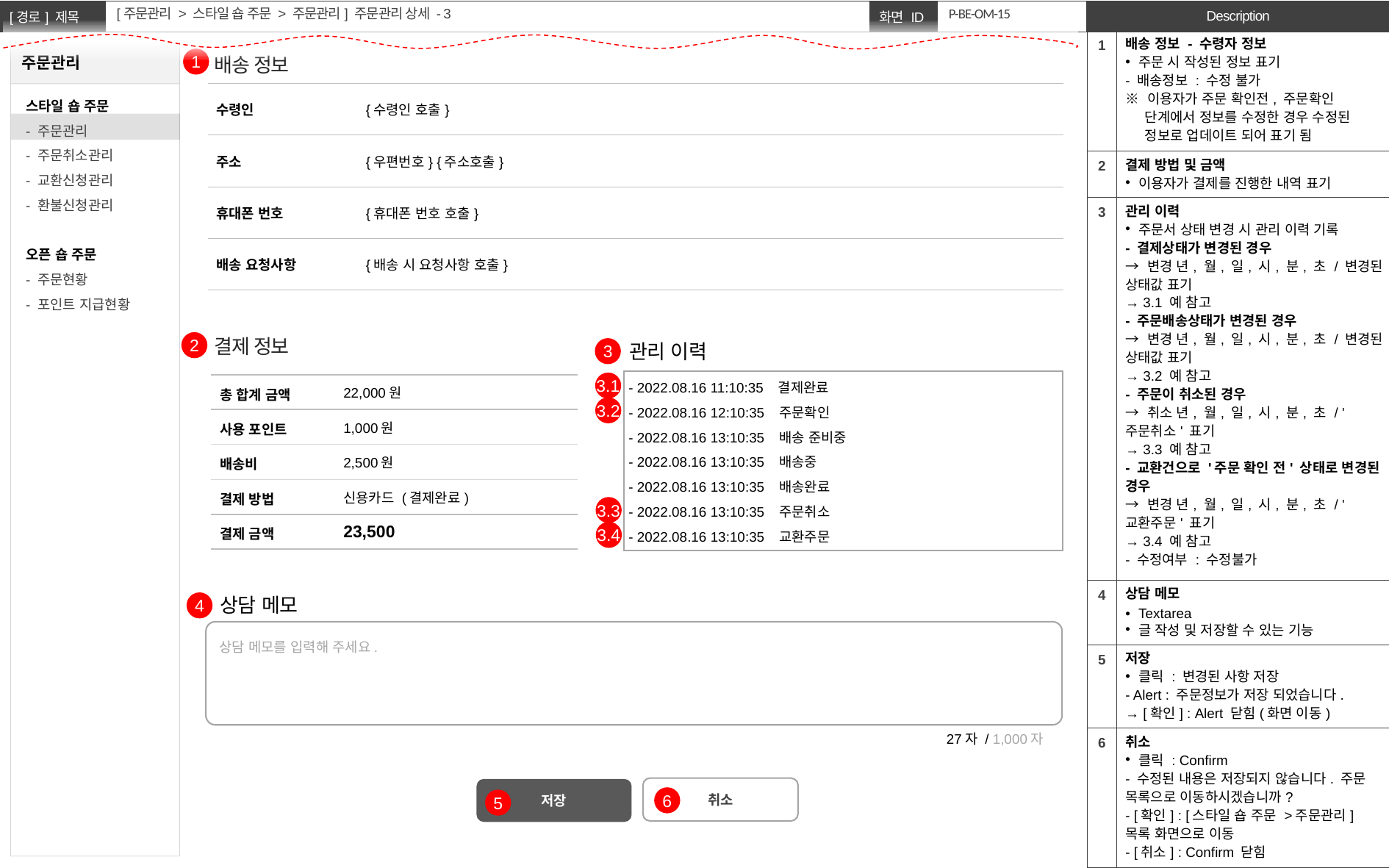

[주문관리 > 스타일 숍 주문 > 주문관리] 주문관리 상세 - 3
# P-BE-OM-15

| 1 | 배송 정보 - 수령자 정보 주문 시 작성된 정보 표기 - 배송정보 : 수정 불가 ※ 이용자가 주문 확인전, 주문확인 단계에서 정보를 수정한 경우 수정된 정보로 업데이트 되어 표기 됨 |
| --- | --- |
| 2 | 결제 방법 및 금액 이용자가 결제를 진행한 내역 표기 |
| 3 | 관리 이력 주문서 상태 변경 시 관리 이력 기록 - 결제상태가 변경된 경우 → 변경 년, 월, 일, 시, 분, 초 / 변경된 상태값 표기 → 3.1 예 참고 - 주문배송상태가 변경된 경우 → 변경 년, 월, 일, 시, 분, 초 / 변경된 상태값 표기 → 3.2 예 참고 - 주문이 취소된 경우 → 취소 년, 월, 일, 시, 분, 초 / '주문취소' 표기 → 3.3 예 참고 - 교환건으로 '주문 확인 전' 상태로 변경된 경우 → 변경 년, 월, 일, 시, 분, 초 / '교환주문' 표기 → 3.4 예 참고 - 수정여부 : 수정불가 |
| 4 | 상담 메모 Textarea 글 작성 및 저장할 수 있는 기능 |
| 5 | 저장 클릭 : 변경된 사항 저장 - Alert : 주문정보가 저장 되었습니다. → [확인] : Alert 닫힘(화면 이동) |
| 6 | 취소 클릭 : Confirm - 수정된 내용은 저장되지 않습니다. 주문 목록으로 이동하시겠습니까? - [확인] : [스타일 숍 주문 >주문관리] 목록 화면으로 이동 - [취소] : Confirm 닫힘 |
배송 정보
1
| 수령인 | {수령인 호출} |
| --- | --- |
| 주소 | {우편번호} {주소호출} |
| 휴대폰 번호 | {휴대폰 번호 호출} |
| 배송 요청사항 | {배송 시 요청사항 호출} |

결제 정보
2
관리 이력
3
- 2022.08.16 11:10:35   결제완료
- 2022.08.16 12:10:35   주문확인
- 2022.08.16 13:10:35   배송 준비중
- 2022.08.16 13:10:35   배송중
- 2022.08.16 13:10:35   배송완료
- 2022.08.16 13:10:35   주문취소
- 2022.08.16 13:10:35   교환주문

3.1
| 총 합계 금액 | 22,000원 |
| --- | --- |
| 사용 포인트 | 1,000원 |
| 배송비 | 2,500원 |
| 결제 방법 | 신용카드 (결제완료) |
| 결제 금액 | 23,500 |
3.2
3.3
3.4
상담 메모
4
상담 메모를 입력해 주세요.
 27자 / 1,000자
취소
저장
6
5